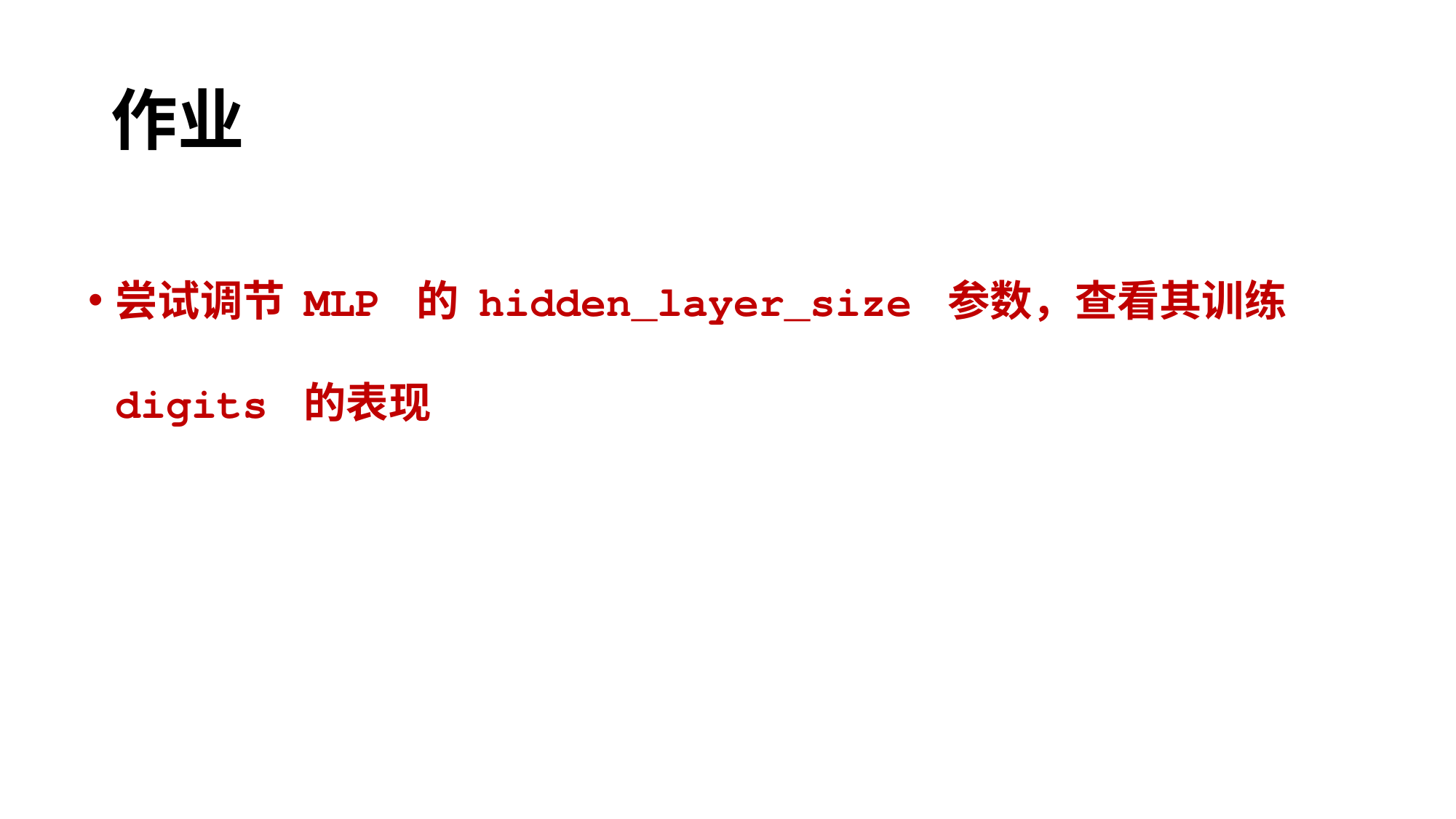

# 作业

尝试调节 MLP 的 hidden_layer_size 参数，查看其训练 digits 的表现